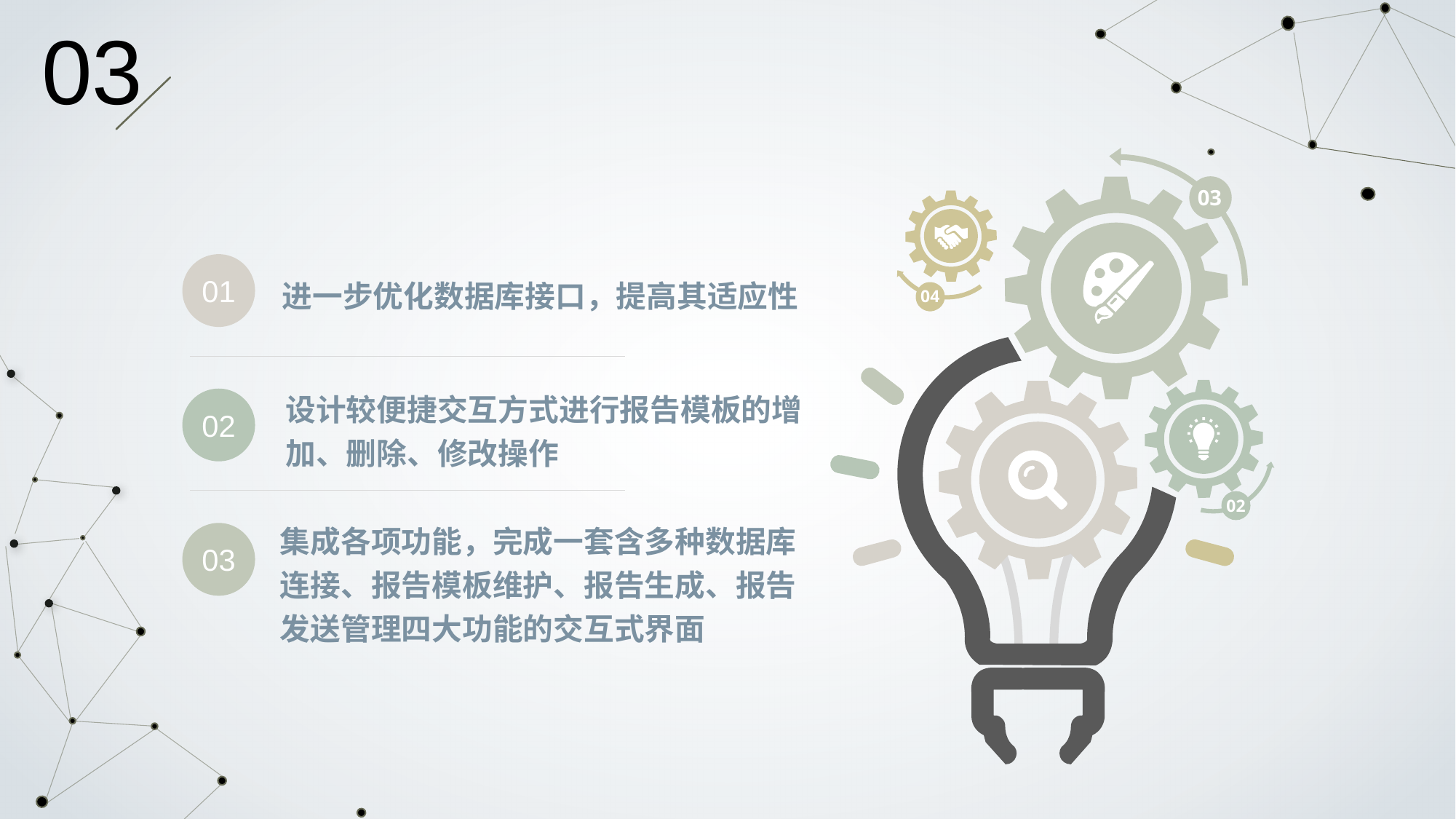

03

03

04

02

01
进一步优化数据库接口，提高其适应性

设计较便捷交互方式进行报告模板的增加、删除、修改操作

02

集成各项功能，完成一套含多种数据库连接、报告模板维护、报告生成、报告发送管理四大功能的交互式界面

03